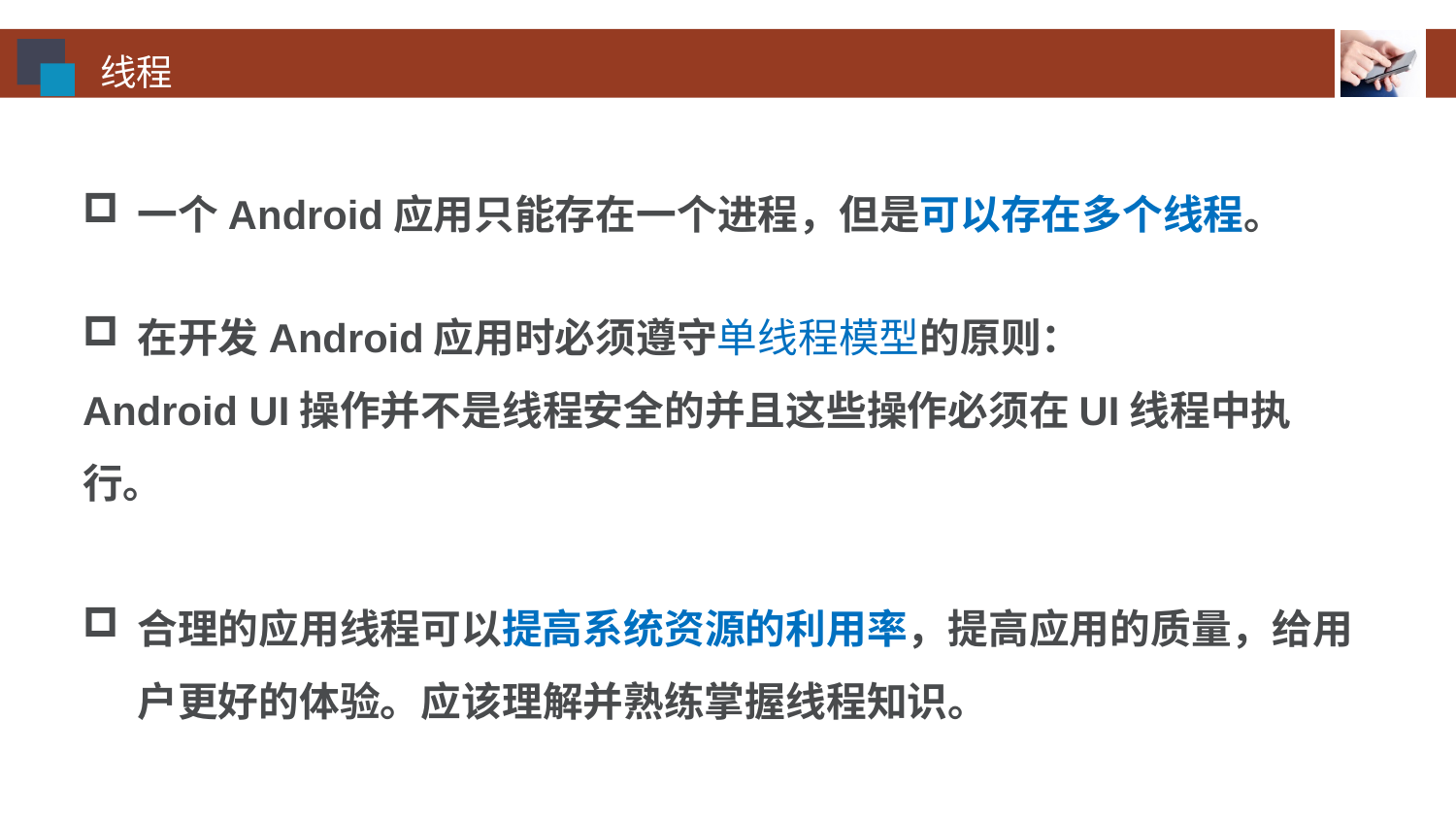

线程
一个Android应用只能存在一个进程，但是可以存在多个线程。

在开发Android应用时必须遵守单线程模型的原则：
Android UI操作并不是线程安全的并且这些操作必须在UI线程中执行。

合理的应用线程可以提高系统资源的利用率，提高应用的质量，给用户更好的体验。应该理解并熟练掌握线程知识。